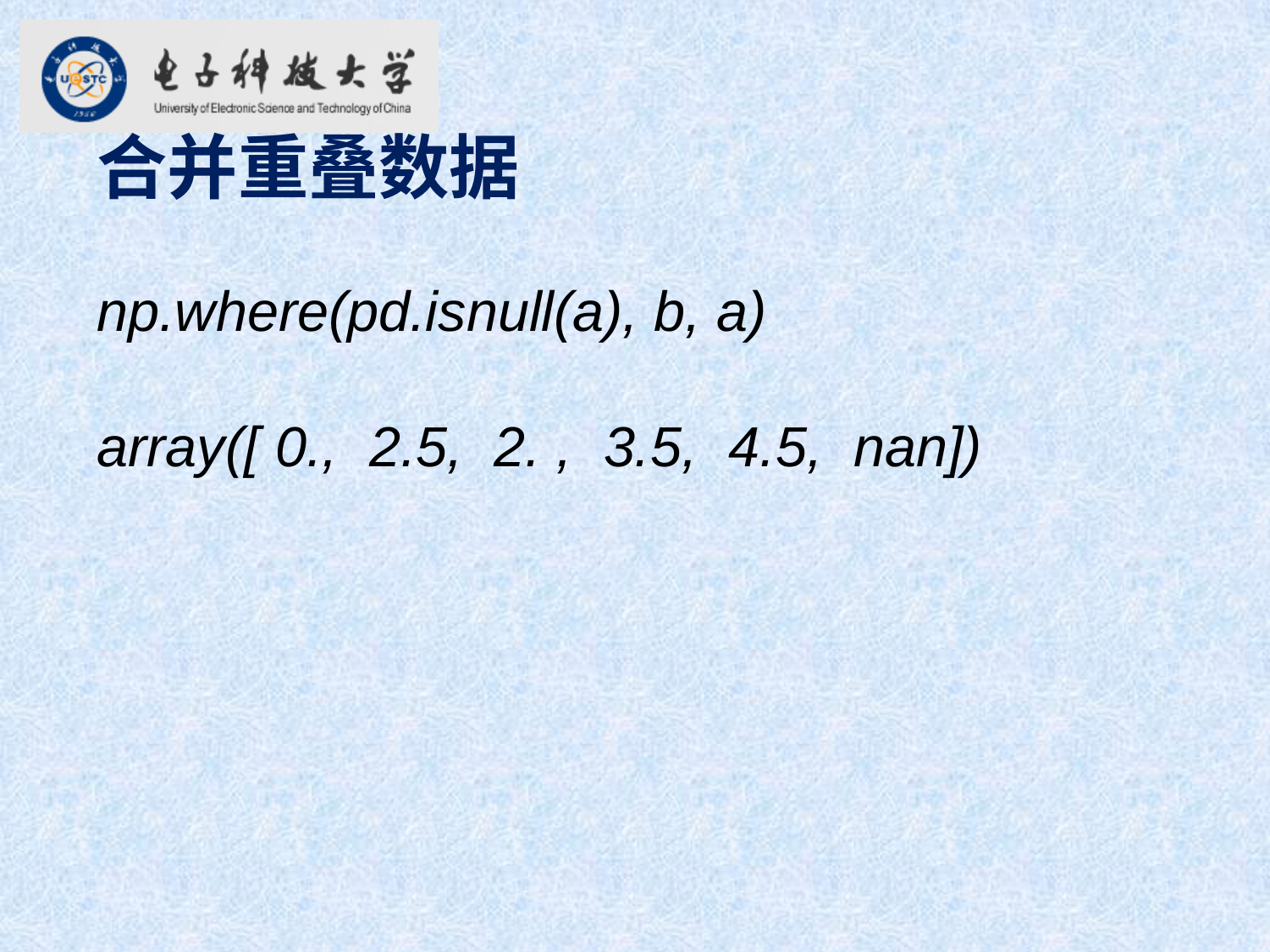

合并重叠数据

np.where(pd.isnull(a), b, a)

array([ 0.,  2.5,  2. ,  3.5,  4.5,  nan])